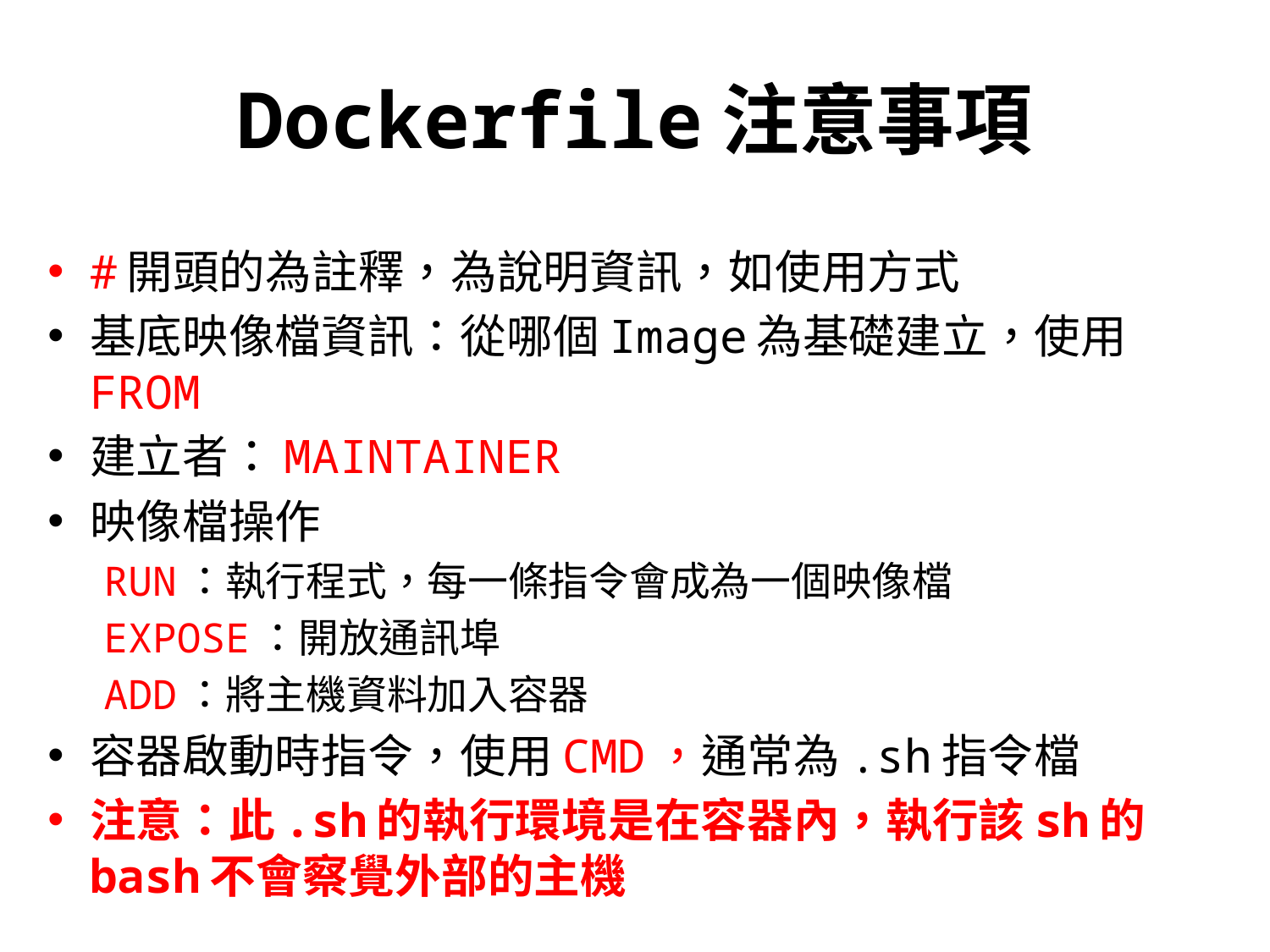

# Dockerfile注意事項
#開頭的為註釋，為說明資訊，如使用方式
基底映像檔資訊：從哪個Image為基礎建立，使用	FROM
建立者：MAINTAINER
映像檔操作
RUN：執行程式，每一條指令會成為一個映像檔
EXPOSE：開放通訊埠
ADD：將主機資料加入容器
容器啟動時指令，使用CMD，通常為.sh指令檔
注意：此.sh的執行環境是在容器內，執行該sh的bash不會察覺外部的主機